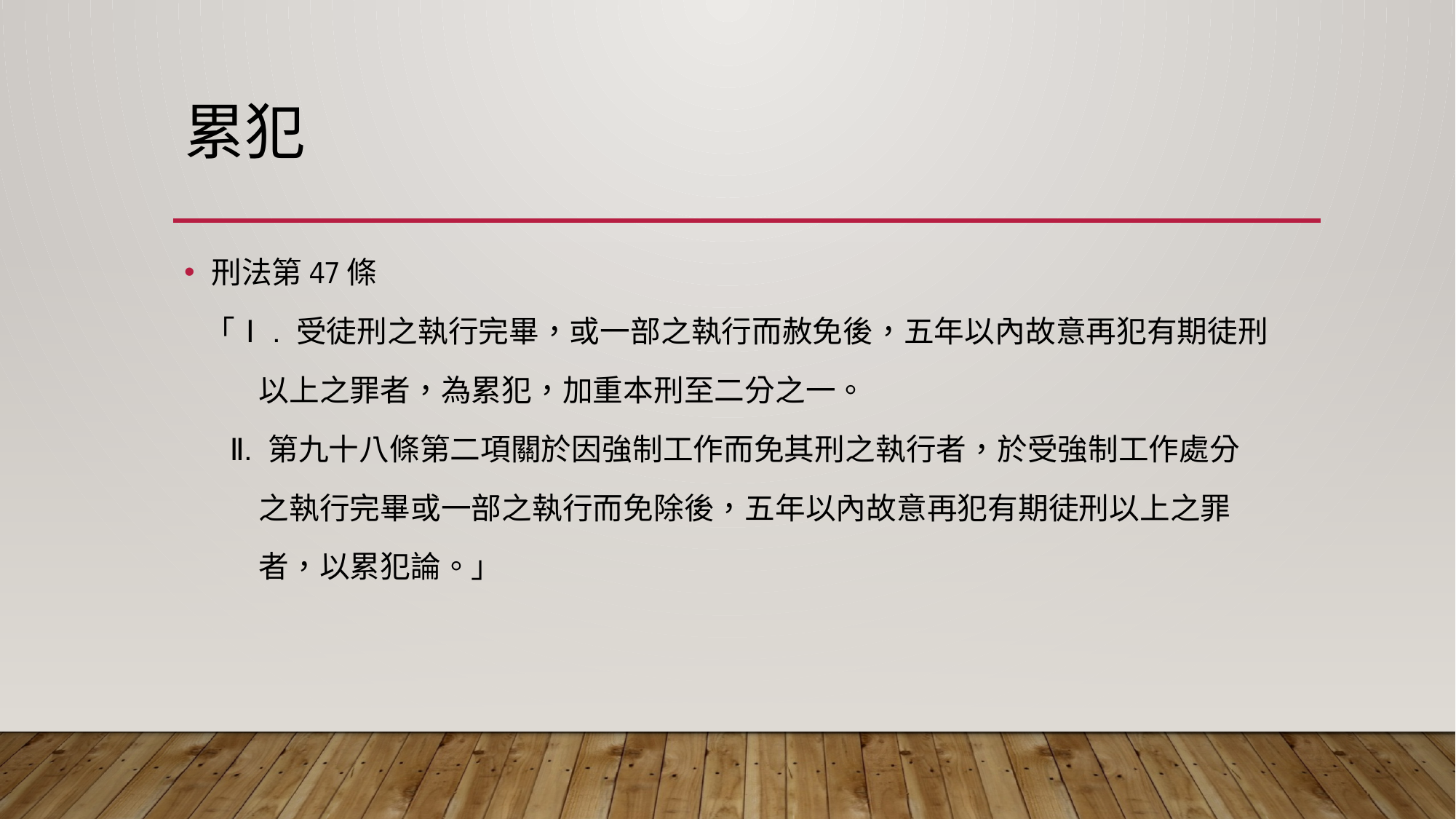

# 累犯
刑法第47條
  「Ⅰ. 受徒刑之執行完畢，或一部之執行而赦免後，五年以內故意再犯有期徒刑
          以上之罪者，為累犯，加重本刑至二分之一。
     Ⅱ. 第九十八條第二項關於因強制工作而免其刑之執行者，於受強制工作處分
          之執行完畢或一部之執行而免除後，五年以內故意再犯有期徒刑以上之罪
          者，以累犯論。」